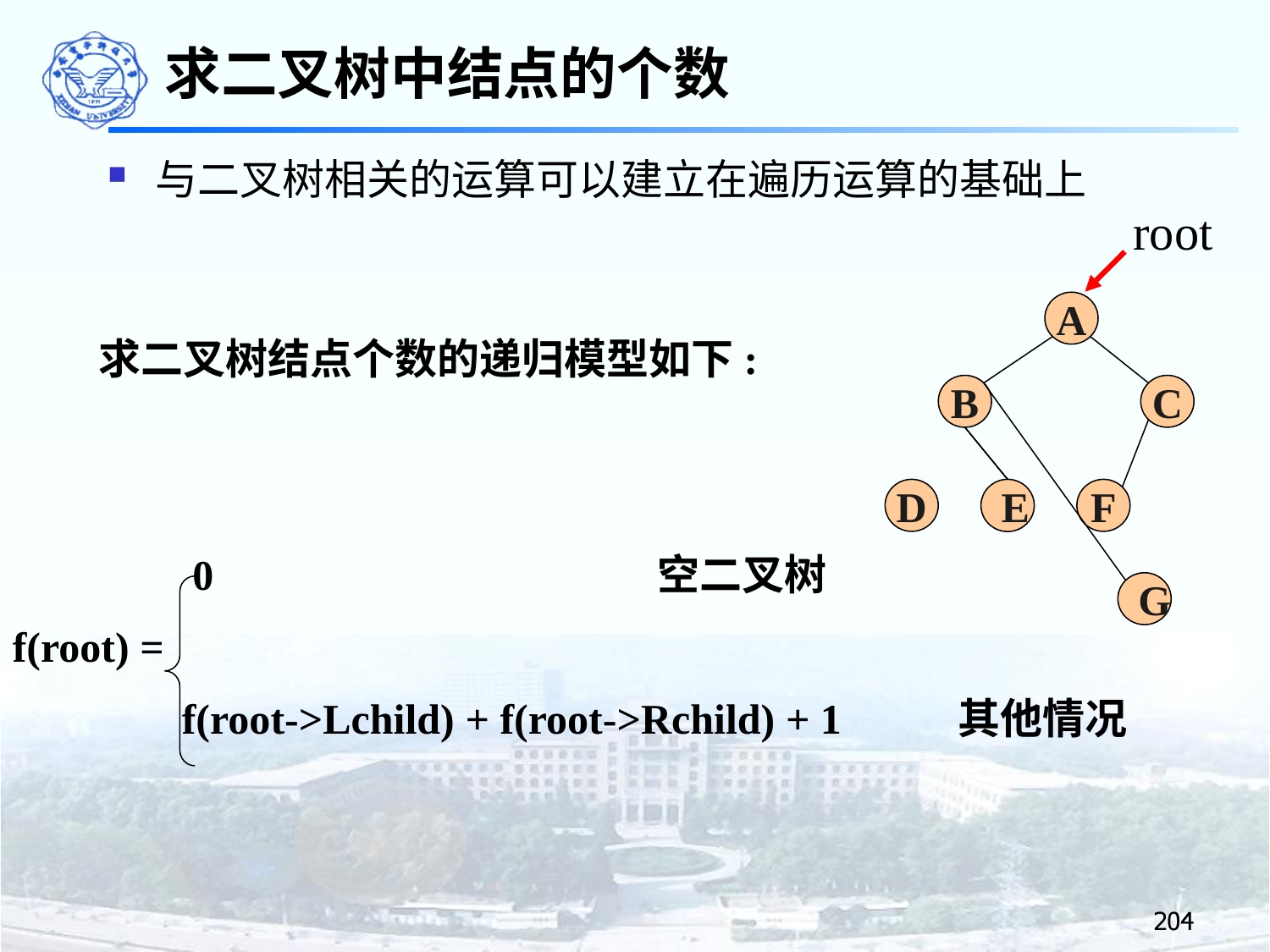

求二叉树中结点的个数
与二叉树相关的运算可以建立在遍历运算的基础上
root

A
B
C
D
E
F
G
        求二叉树结点个数的递归模型如下:

                 0                                         空二叉树
f(root) =
                f(root->Lchild) + f(root->Rchild) + 1          其他情况

204